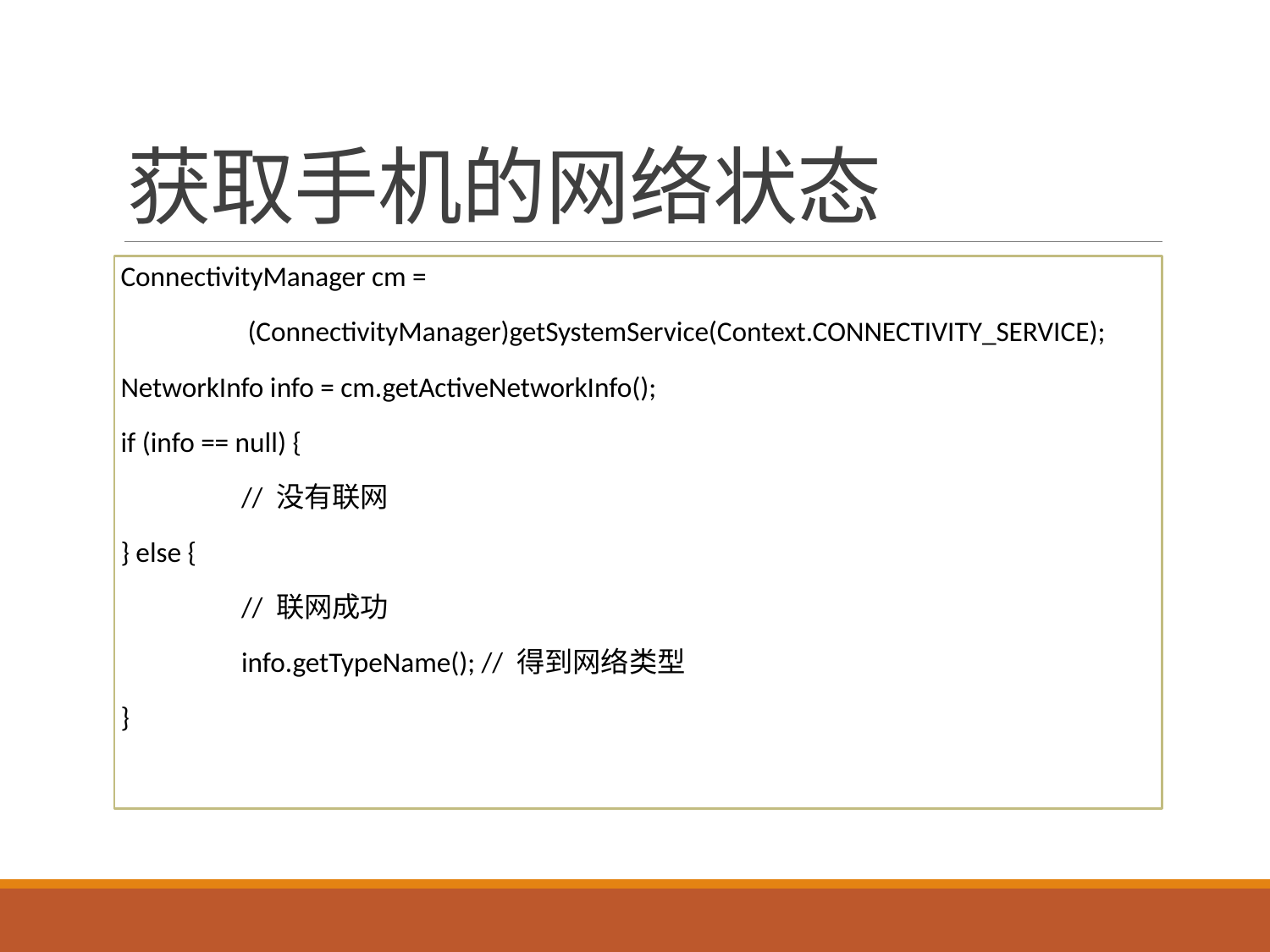

# 获取手机的网络状态
ConnectivityManager cm =
                    (ConnectivityManager)getSystemService(Context.CONNECTIVITY_SERVICE);
NetworkInfo info = cm.getActiveNetworkInfo();
if (info == null) {
	// 没有联网
} else {
	// 联网成功
	info.getTypeName(); // 得到网络类型
}